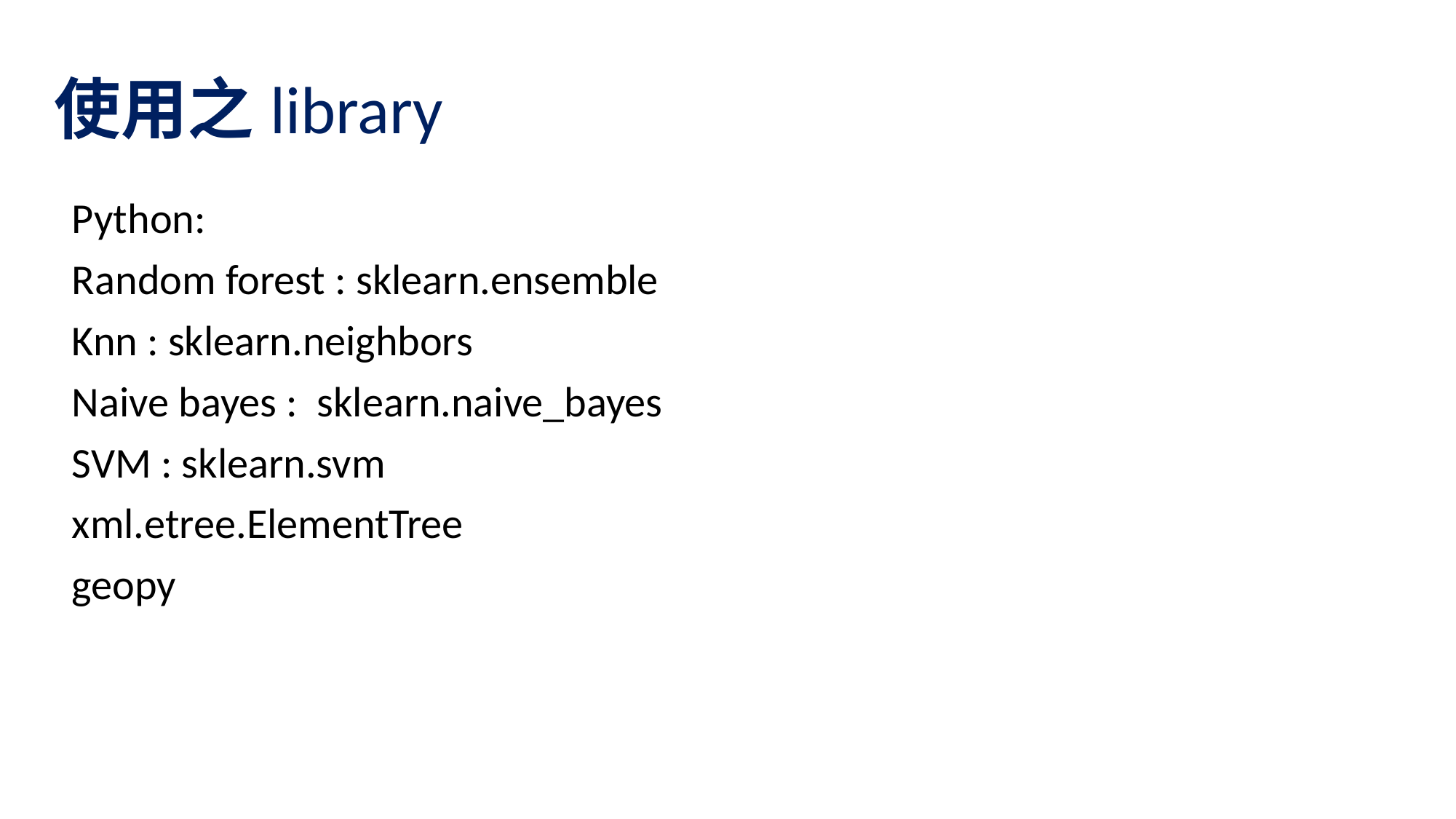

# 使用之library
Python:
Random forest : sklearn.ensemble
Knn : sklearn.neighbors
Naive bayes :  sklearn.naive_bayes
SVM : sklearn.svm
xml.etree.ElementTree
geopy